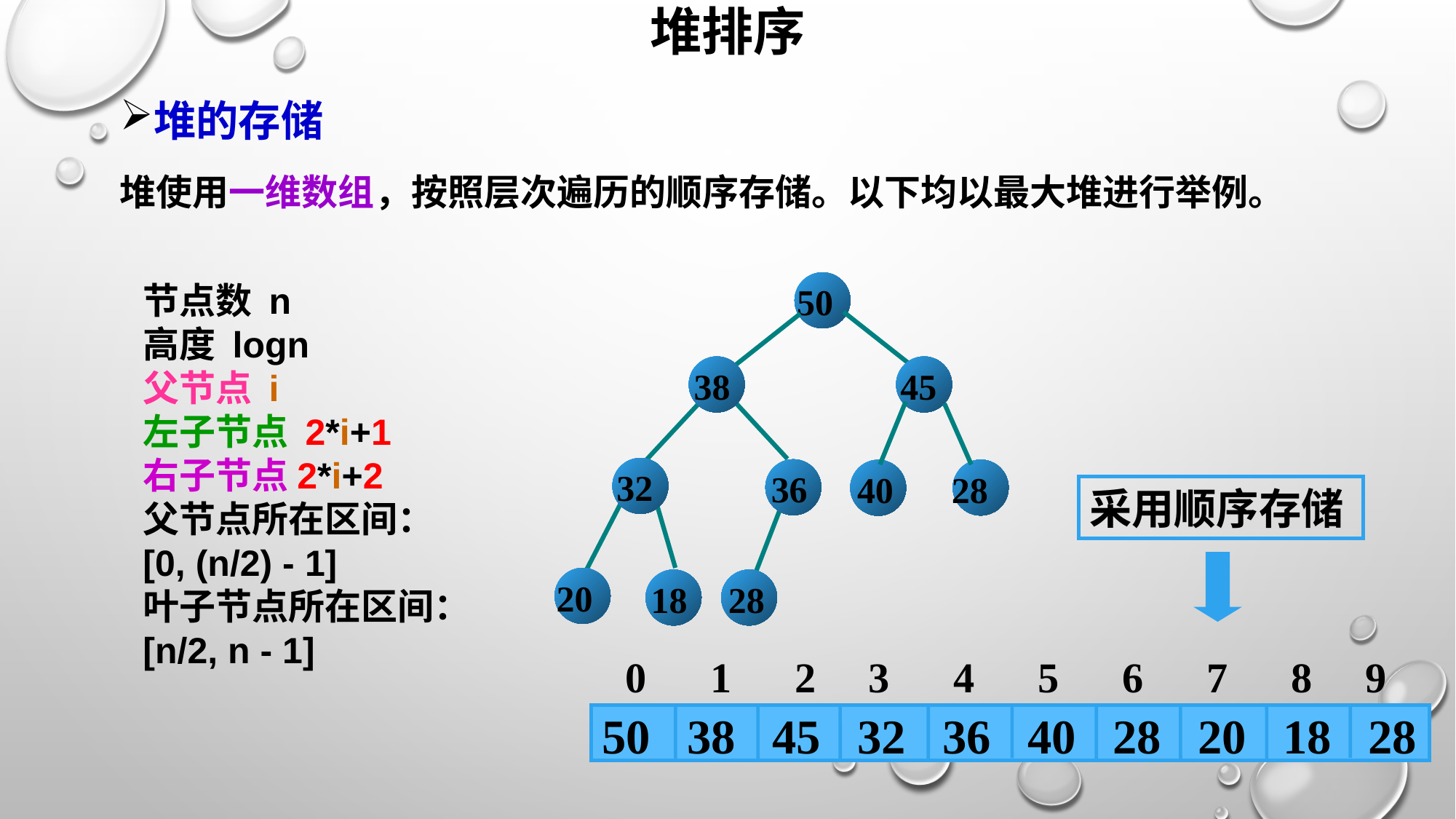

# 堆排序
堆的存储
堆使用一维数组，按照层次遍历的顺序存储。以下均以最大堆进行举例。
节点数 n
高度 logn
父节点 i
左子节点 2*i+1
右子节点2*i+2
父节点所在区间：
[0, (n/2) - 1]
叶子节点所在区间：
[n/2, n - 1]

50

38
45

32
36
28
40

20
18
28
采用顺序存储

0      1      2     3      4      5      6      7      8     9

50   38   45   32   36   40   28   20   18   28